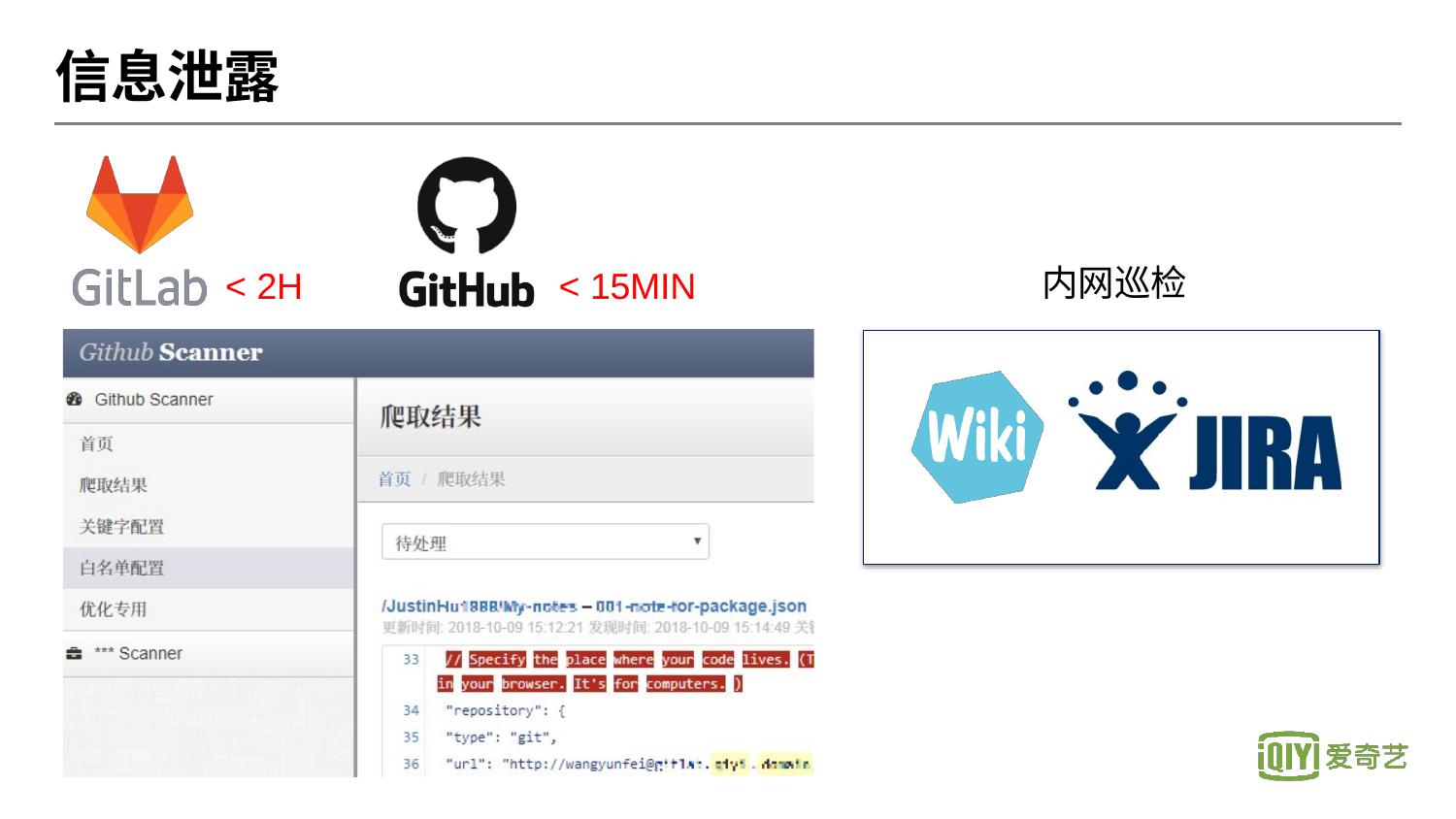

# 信息泄露

内网巡检
< 2H
< 15MIN